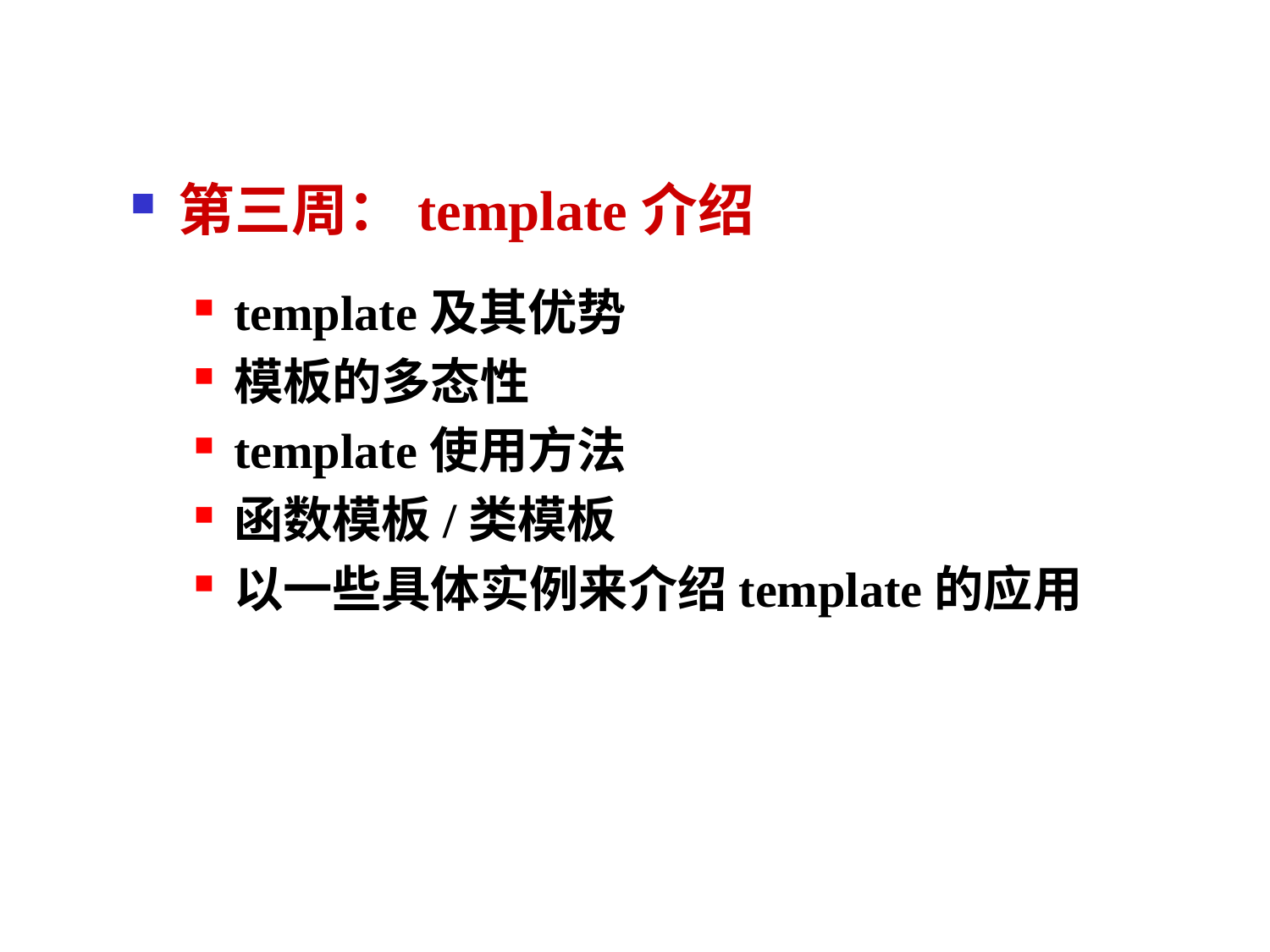

第三周：template介绍
template及其优势
模板的多态性
template使用方法
函数模板/类模板
以一些具体实例来介绍template的应用
8